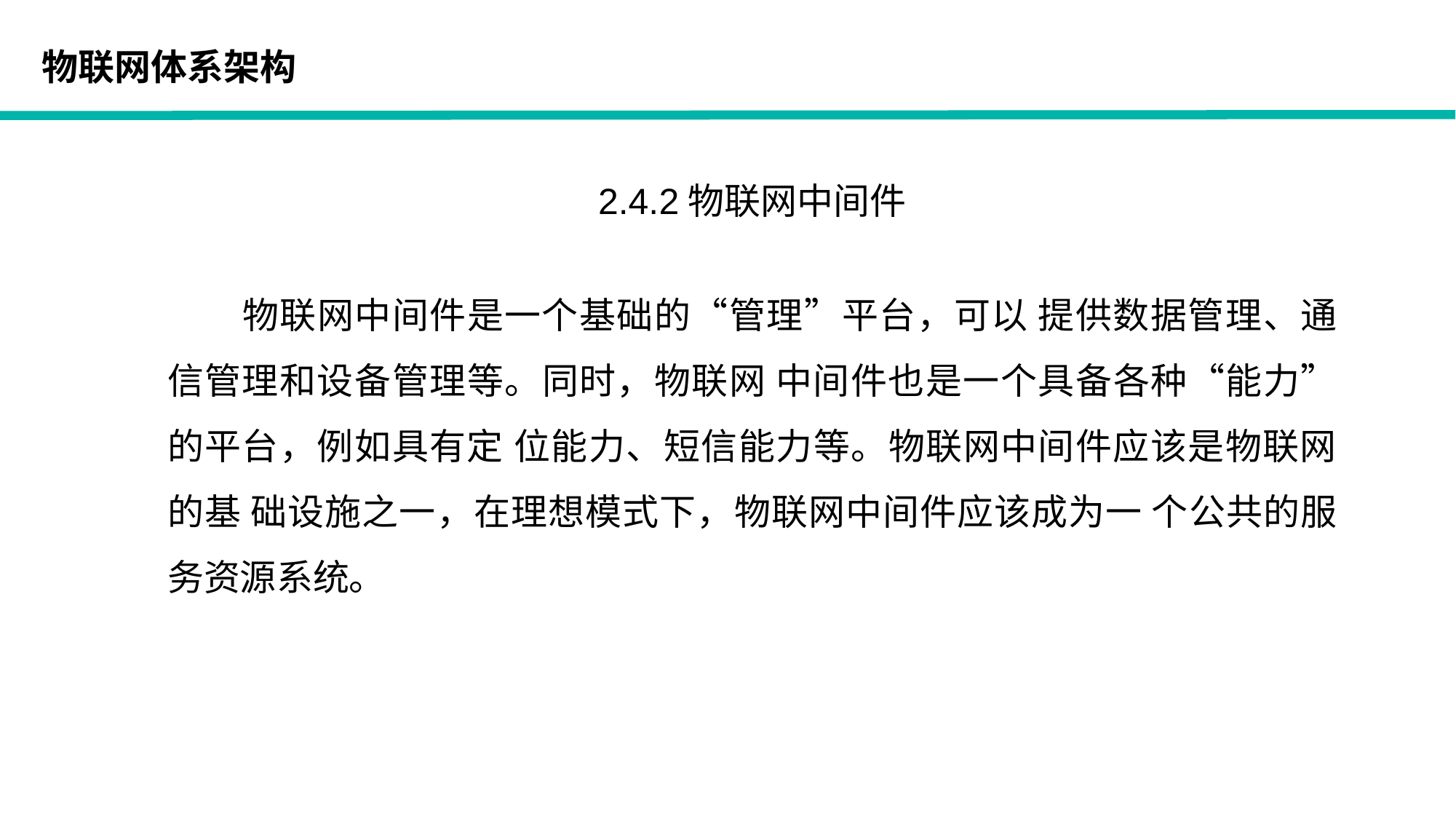

2.4.2物联网中间件
物联网中间件是一个基础的“管理”平台，可以 提供数据管理、通信管理和设备管理等。同时，物联网 中间件也是一个具备各种“能力”的平台，例如具有定 位能力、短信能力等。物联网中间件应该是物联网的基 础设施之一，在理想模式下，物联网中间件应该成为一 个公共的服务资源系统。